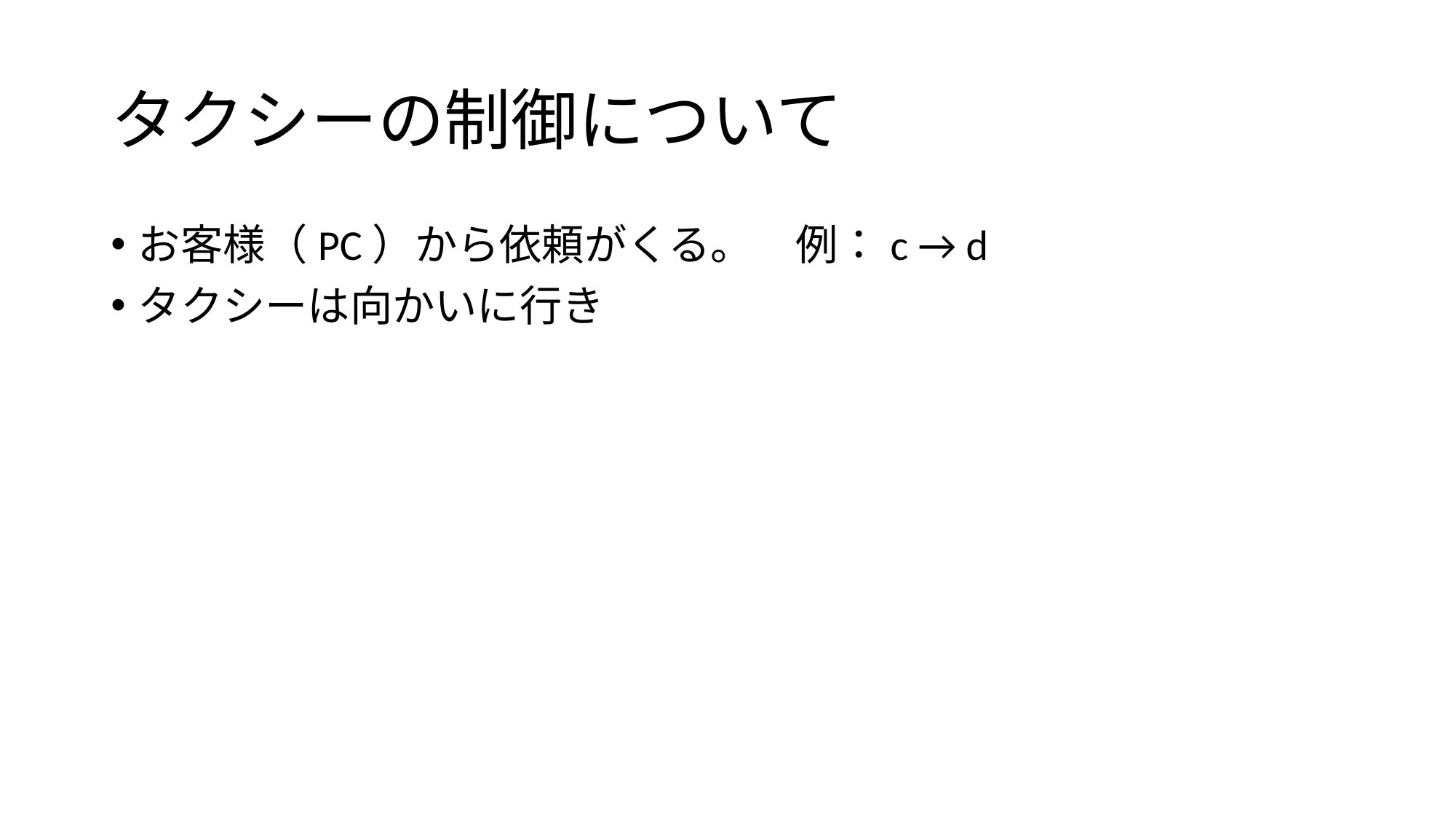

# タクシーの制御について
お客様（PC）から依頼がくる。　例：c → d
タクシーは向かいに行き